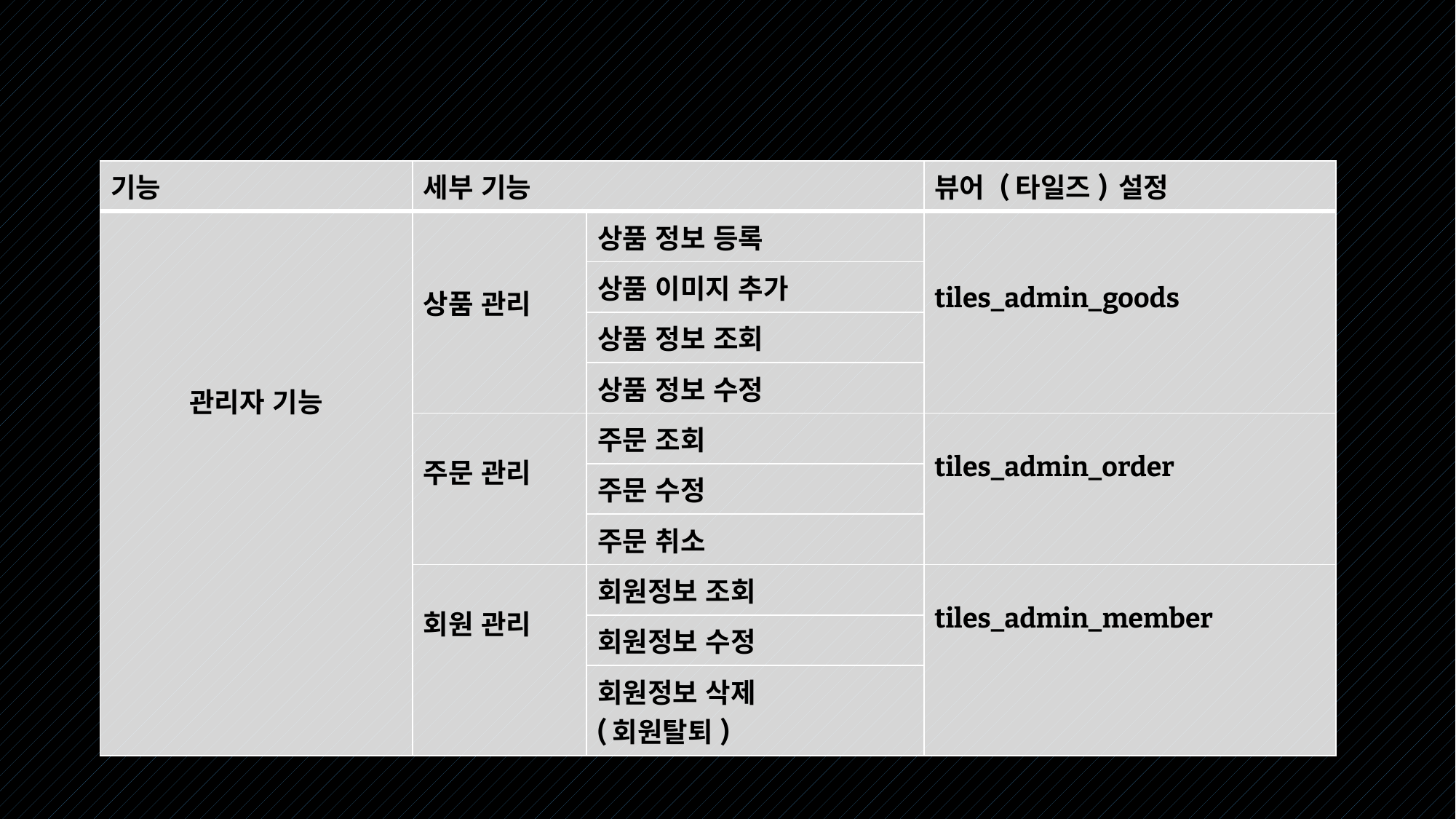

| 기능 | 세부 기능 |  | 뷰어 (타일즈) 설정 |
| --- | --- | --- | --- |
| 관리자 기능 | 상품 관리 | 상품 정보 등록 | tiles\_admin\_goods |
|  |  | 상품 이미지 추가 |  |
|  |  | 상품 정보 조회 |  |
|  |  | 상품 정보 수정 |  |
|  | 주문 관리 | 주문 조회 | tiles\_admin\_order |
|  |  | 주문 수정 |  |
|  |  | 주문 취소 |  |
|  | 회원 관리 | 회원정보 조회 | tiles\_admin\_member |
|  |  | 회원정보 수정 |  |
|  |  | 회원정보 삭제 (회원탈퇴) |  |